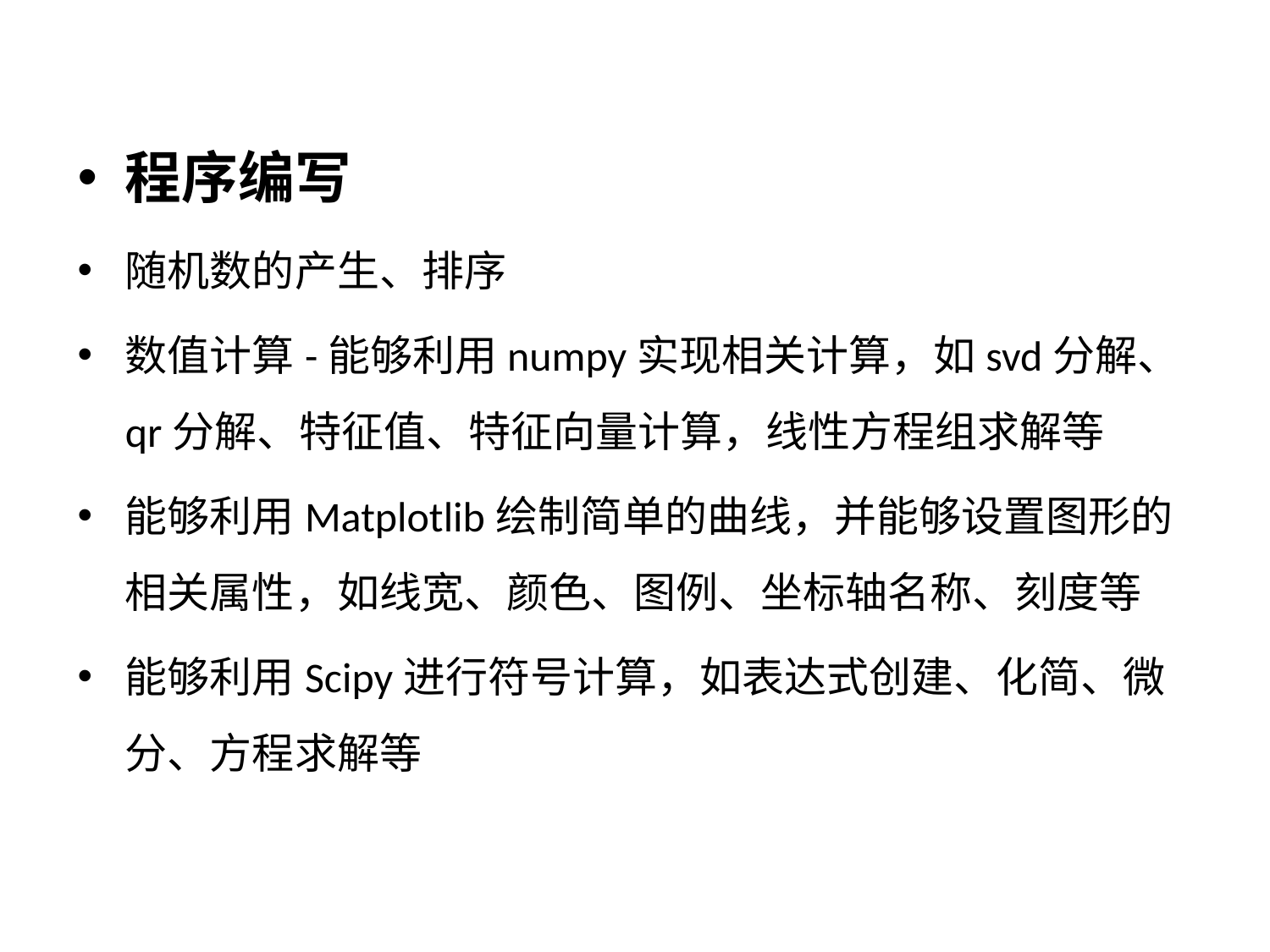

程序编写
随机数的产生、排序
数值计算-能够利用numpy实现相关计算，如svd分解、qr分解、特征值、特征向量计算，线性方程组求解等
能够利用Matplotlib绘制简单的曲线，并能够设置图形的相关属性，如线宽、颜色、图例、坐标轴名称、刻度等
能够利用Scipy进行符号计算，如表达式创建、化简、微分、方程求解等